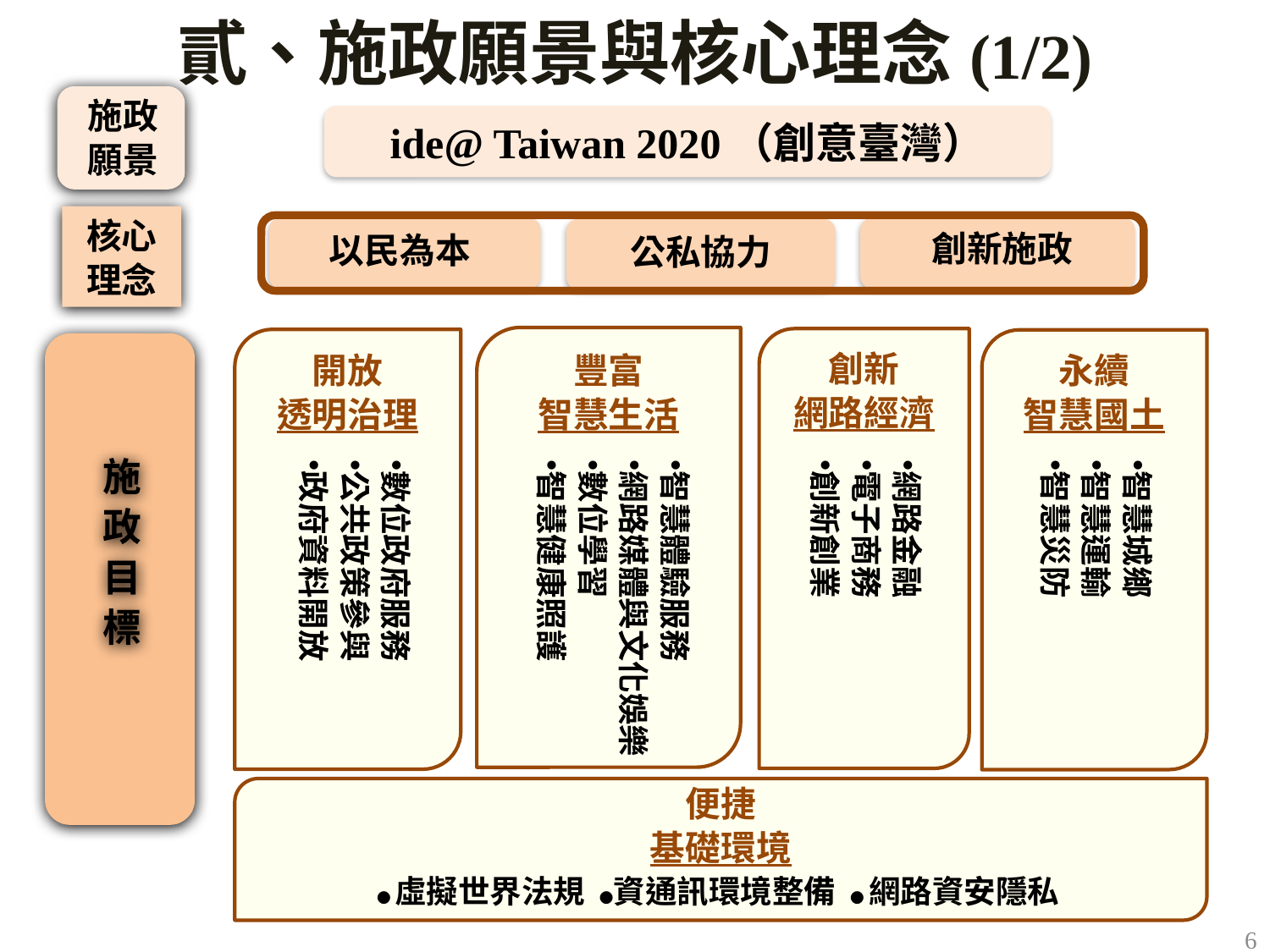

貳、施政願景與核心理念(1/2)
施政願景

ide@ Taiwan 2020（創意臺灣）
核心理念

創新施政
以民為本
公私協力
豐富
智慧生活
創新
網路經濟
開放
透明治理
永續
智慧國土
數位政府服務
公共政策參與
政府資料開放
智慧體驗服務
網路媒體與文化娛樂
數位學習
智慧健康照護
網路金融
電子商務
創新創業
智慧城鄉
智慧運輸
智慧災防

施
政
目
標
便捷
基礎環境

●虛擬世界法規  ●資通訊環境整備  ● 網路資安隱私
6